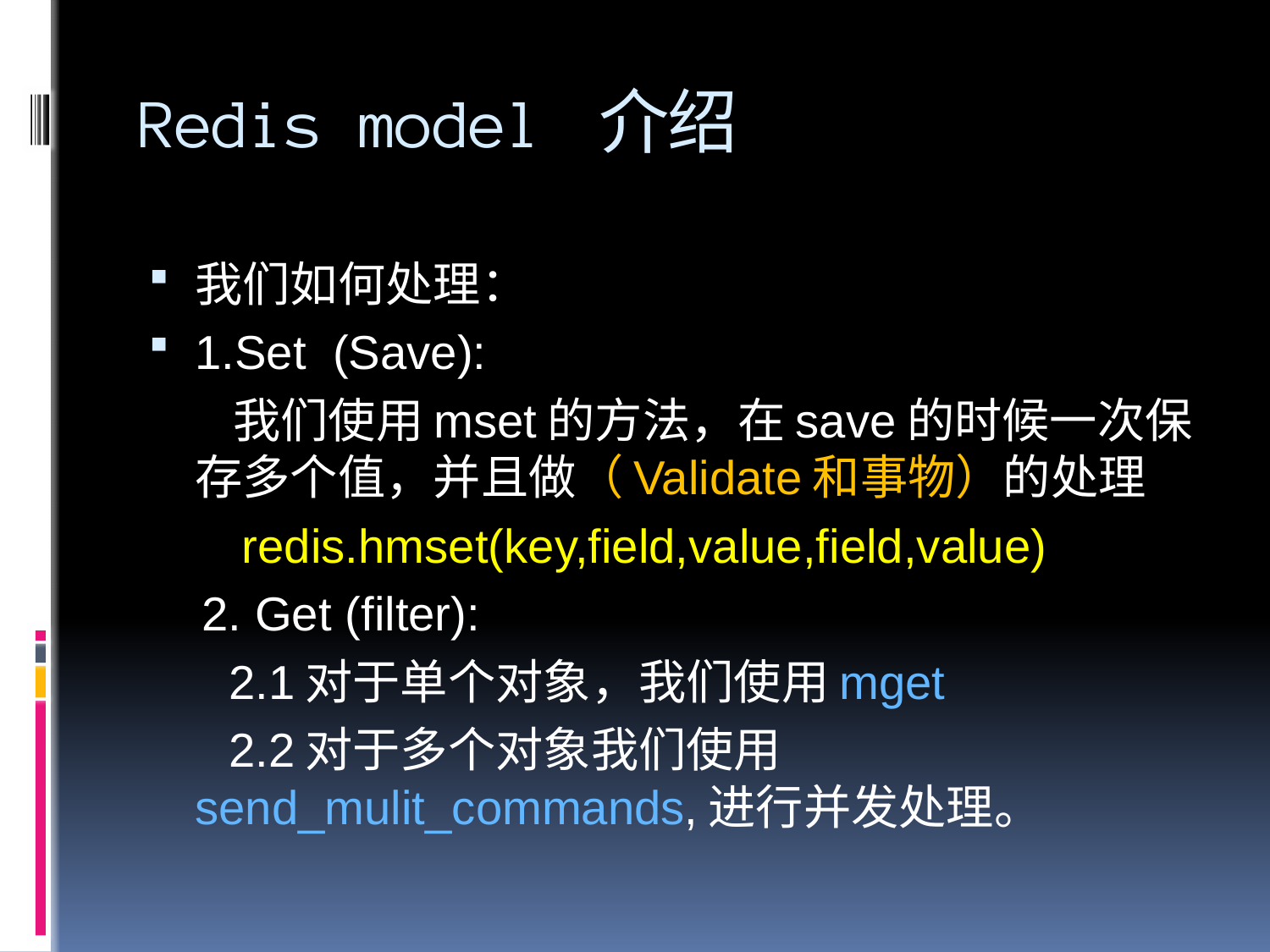

# Redis model 介绍
我们如何处理：
1.Set  (Save):
       我们使用mset的方法，在save的时候一次保存多个值，并且做（Validate和事物）的处理
       redis.hmset(key,field,value,field,value)
    2. Get (filter):
      2.1对于单个对象，我们使用mget
      2.2对于多个对象我们使用 send_mulit_commands,进行并发处理。